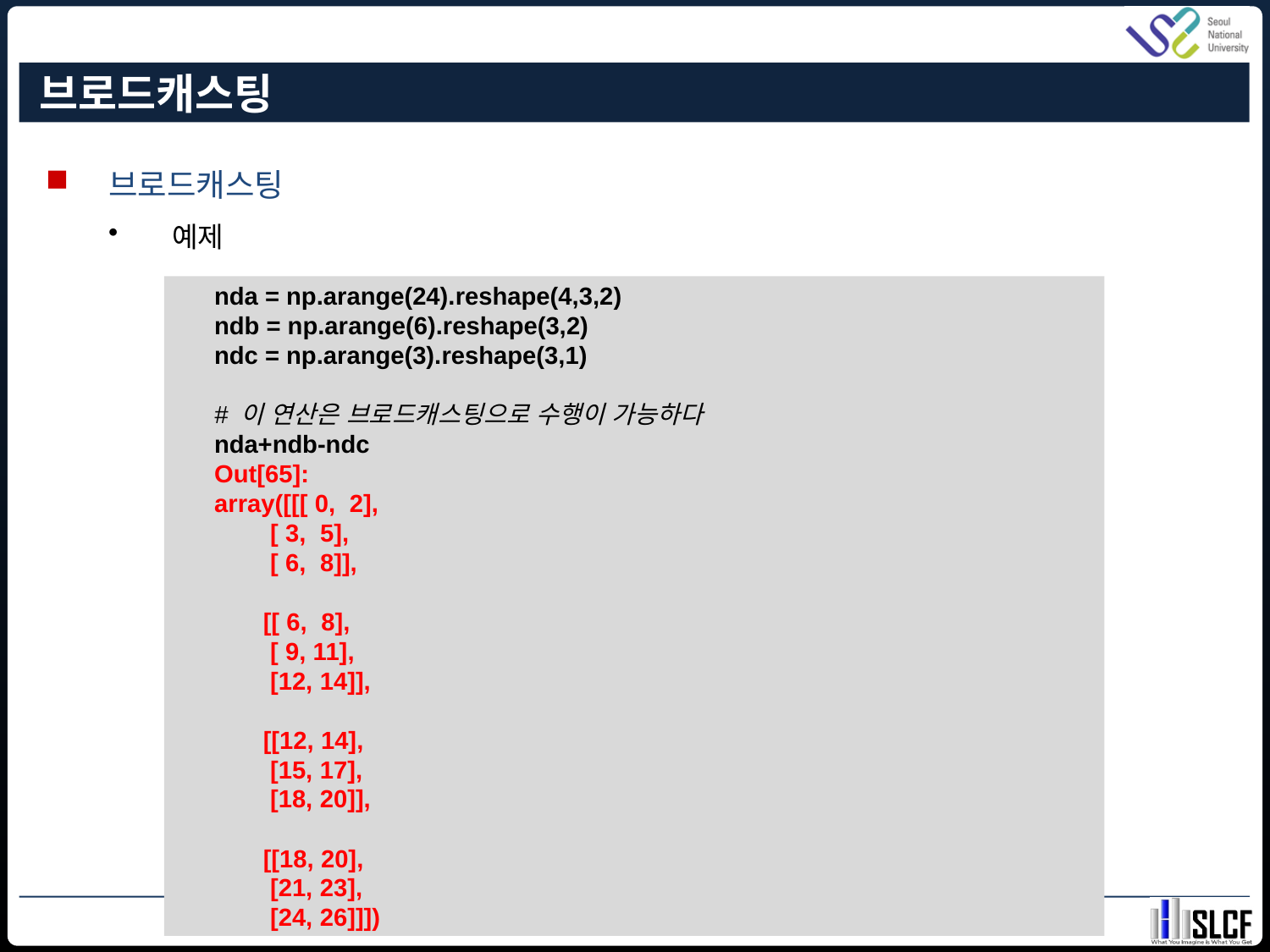

# 브로드캐스팅
브로드캐스팅
예제
nda = np.arange(24).reshape(4,3,2)
ndb = np.arange(6).reshape(3,2)
ndc = np.arange(3).reshape(3,1)

# 이 연산은 브로드캐스팅으로 수행이 가능하다
nda+ndb-ndc
Out[65]:
array([[[ 0,  2],
        [ 3,  5],
        [ 6,  8]],

       [[ 6,  8],
        [ 9, 11],
        [12, 14]],

       [[12, 14],
        [15, 17],
        [18, 20]],

       [[18, 20],
        [21, 23],
        [24, 26]]])